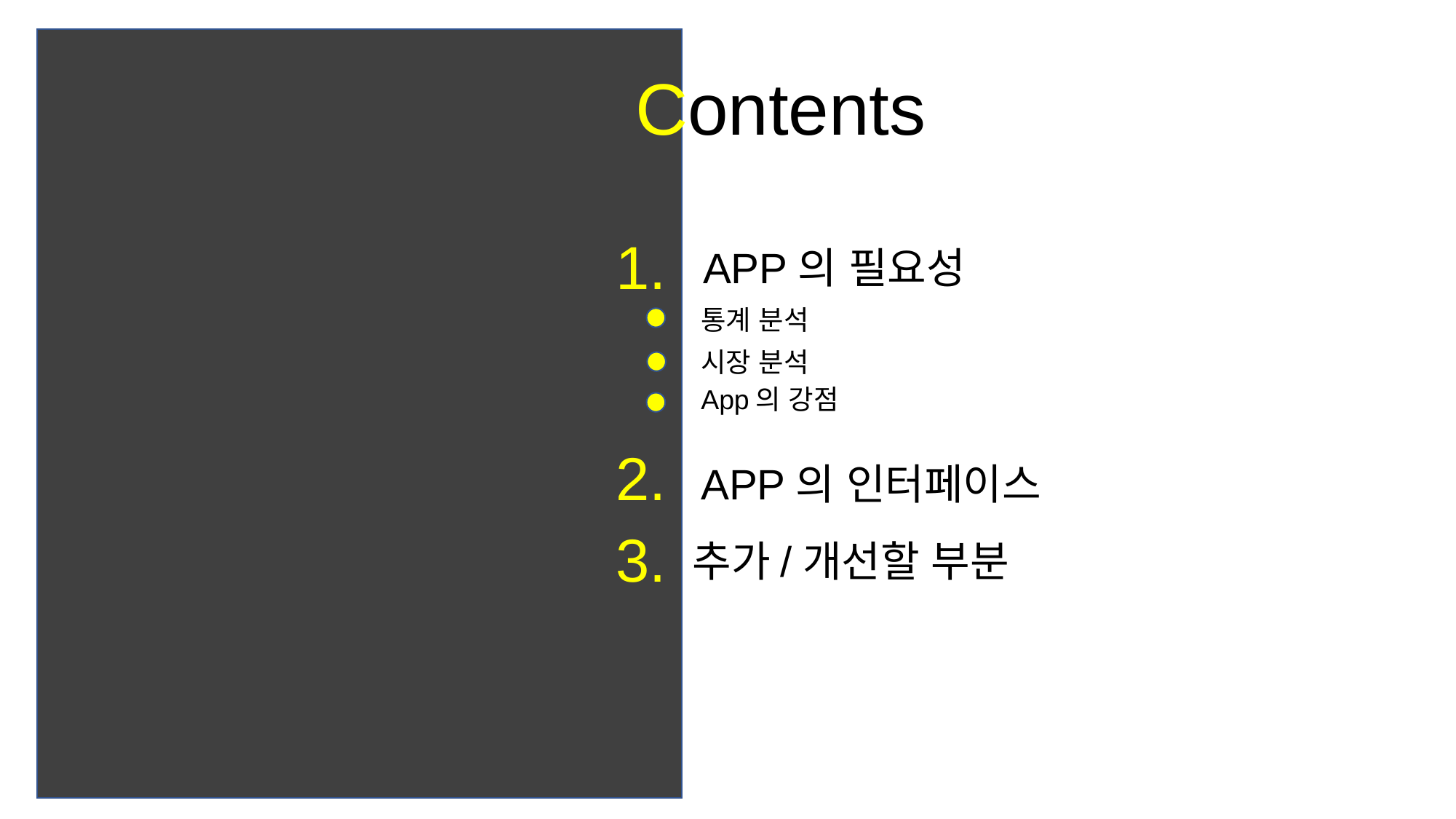

Contents
1.
APP의 필요성
통계 분석

시장 분석

App의 강점

2.
APP의 인터페이스
3.
추가/개선할 부분